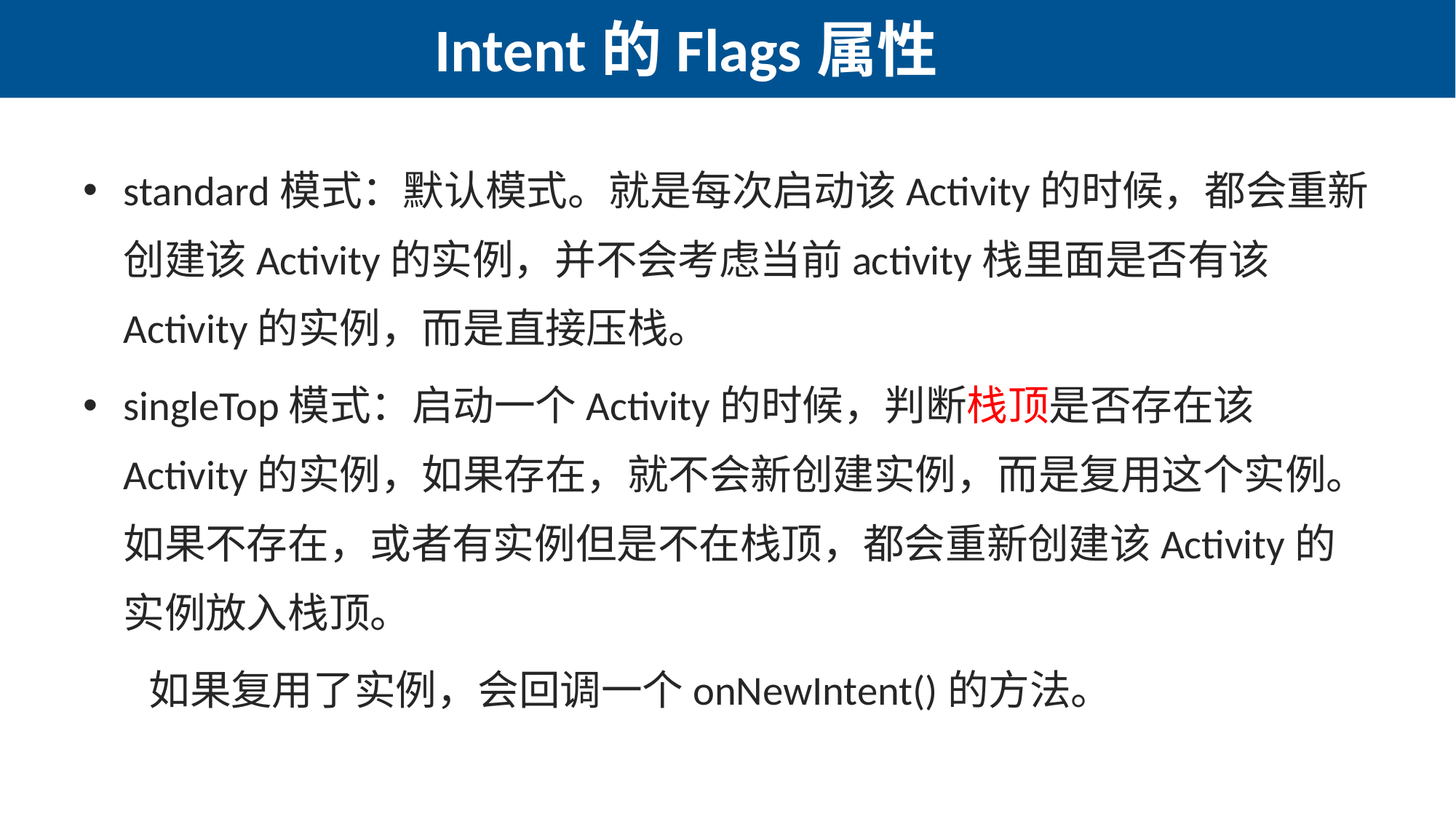

# Intent的Flags属性
standard模式：默认模式。就是每次启动该Activity的时候，都会重新创建该Activity的实例，并不会考虑当前activity栈里面是否有该Activity的实例，而是直接压栈。
singleTop模式：启动一个Activity的时候，判断栈顶是否存在该Activity的实例，如果存在，就不会新创建实例，而是复用这个实例。如果不存在，或者有实例但是不在栈顶，都会重新创建该Activity的实例放入栈顶。
      如果复用了实例，会回调一个onNewIntent()的方法。